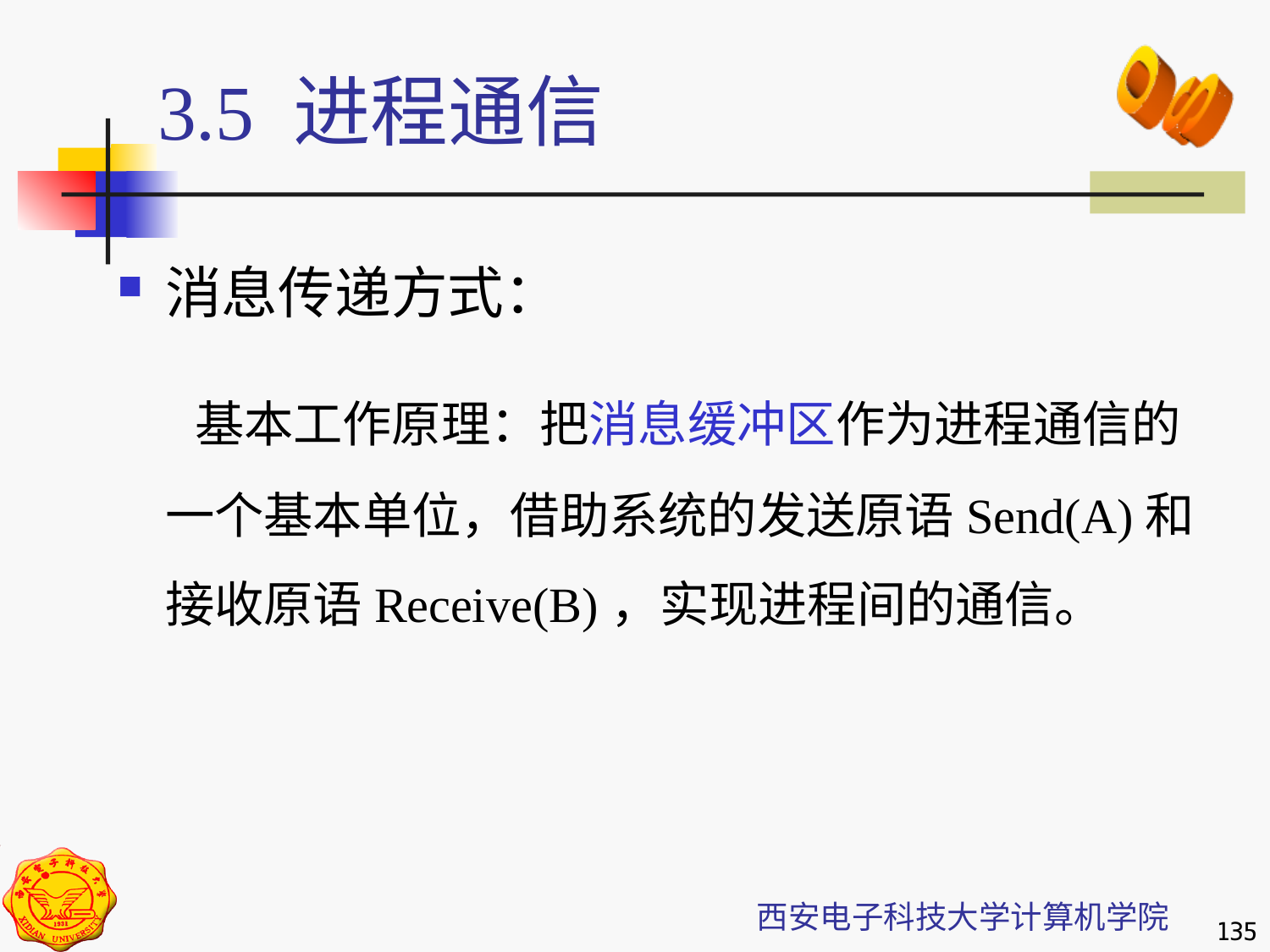

3.5 进程通信
消息传递方式：
	 基本工作原理：把消息缓冲区作为进程通信的一个基本单位，借助系统的发送原语Send(A)和接收原语Receive(B)，实现进程间的通信。

135